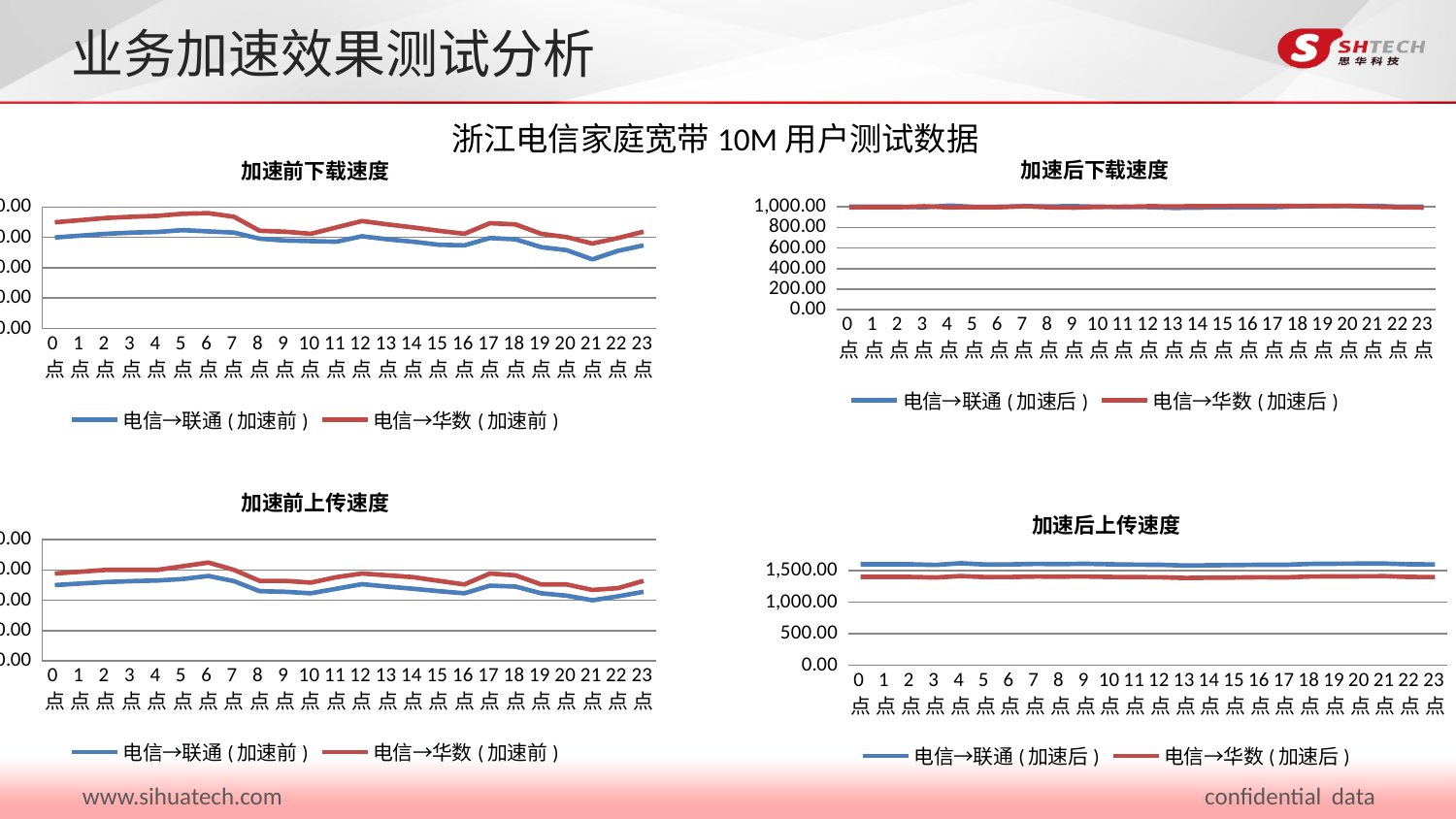

# 业务加速效果测试分析
浙江电信家庭宽带10M用户测试数据

### Chart: 加速前下载速度

| Category | 电信→联通(加速前) | 电信→华数(加速前) |
|---|---|---|
| 0点 | 300.0 | 350.0 |
| 1点 | 306.0 | 357.0 |
| 2点 | 312.0 | 364.0 |
| 3点 | 316.0 | 368.0 |
| 4点 | 318.0 | 371.0 |
| 5点 | 324.0 | 378.0 |
| 6点 | 320.0 | 380.0 |
| 7点 | 316.0 | 368.0 |
| 8点 | 296.0 | 322.0 |
| 9点 | 290.0 | 319.0 |
| 10点 | 288.0 | 312.0 |
| 11点 | 286.0 | 333.0 |
| 12点 | 304.0 | 354.0 |
| 13点 | 294.0 | 343.0 |
| 14点 | 286.0 | 333.0 |
| 15点 | 276.0 | 322.0 |
| 16点 | 274.0 | 312.0 |
| 17点 | 298.0 | 347.0 |
| 18点 | 294.0 | 343.0 |
| 19点 | 268.0 | 312.0 |
| 20点 | 258.0 | 301.0 |
| 21点 | 228.0 | 280.0 |
| 22点 | 256.0 | 298.0 |
| 23点 | 274.0 | 319.0 |

### Chart: 加速后下载速度

| Category | 电信→联通(加速后) | 电信→华数(加速后) |
|---|---|---|
| 0点 | 1001.0 | 994.0 |
| 1点 | 1001.0 | 997.0 |
| 2点 | 1001.0 | 996.0 |
| 3点 | 995.0 | 1005.0 |
| 4点 | 1012.0 | 994.0 |
| 5点 | 999.0 | 997.0 |
| 6点 | 1000.0 | 996.0 |
| 7点 | 1005.0 | 1005.0 |
| 8点 | 1004.0 | 995.0 |
| 9点 | 1006.0 | 992.0 |
| 10点 | 1001.0 | 999.0 |
| 11点 | 998.0 | 1000.0 |
| 12点 | 997.0 | 1005.0 |
| 13点 | 989.0 | 1004.0 |
| 14点 | 992.0 | 1006.0 |
| 15点 | 994.0 | 1007.0 |
| 16点 | 997.0 | 1008.0 |
| 17点 | 996.0 | 1009.0 |
| 18点 | 1005.0 | 1007.0 |
| 19点 | 1007.0 | 1008.0 |
| 20点 | 1008.0 | 1009.0 |
| 21点 | 1009.0 | 1001.0 |
| 22点 | 1001.0 | 996.0 |
| 23点 | 1000.0 | 992.0 |

### Chart: 加速前上传速度

| Category | 电信→联通(加速前) | 电信→华数(加速前) |
|---|---|---|
| 0点 | 250.0 | 288.0 |
| 1点 | 255.0 | 294.0 |
| 2点 | 260.0 | 300.0 |
| 3点 | 263.0 | 300.0 |
| 4点 | 265.0 | 300.0 |
| 5点 | 270.0 | 312.0 |
| 6点 | 280.0 | 324.0 |
| 7点 | 263.0 | 300.0 |
| 8点 | 230.0 | 264.0 |
| 9点 | 228.0 | 264.0 |
| 10点 | 223.0 | 258.0 |
| 11点 | 238.0 | 276.0 |
| 12点 | 253.0 | 288.0 |
| 13点 | 245.0 | 282.0 |
| 14点 | 238.0 | 276.0 |
| 15点 | 230.0 | 264.0 |
| 16点 | 223.0 | 252.0 |
| 17点 | 248.0 | 288.0 |
| 18点 | 245.0 | 282.0 |
| 19点 | 223.0 | 252.0 |
| 20点 | 215.0 | 252.0 |
| 21点 | 200.0 | 234.0 |
| 22点 | 213.0 | 240.0 |
| 23点 | 228.0 | 264.0 |

### Chart: 加速后上传速度

| Category | 电信→联通(加速后) | 电信→华数(加速后) |
|---|---|---|
| 0点 | 1602.0 | 1401.0 |
| 1点 | 1602.0 | 1401.0 |
| 2点 | 1602.0 | 1401.0 |
| 3点 | 1592.0 | 1393.0 |
| 4点 | 1618.0 | 1415.0 |
| 5点 | 1598.0 | 1399.0 |
| 6点 | 1600.0 | 1400.0 |
| 7点 | 1608.0 | 1407.0 |
| 8点 | 1606.0 | 1406.0 |
| 9点 | 1610.0 | 1408.0 |
| 10点 | 1602.0 | 1401.0 |
| 11点 | 1597.0 | 1397.0 |
| 12点 | 1595.0 | 1396.0 |
| 13点 | 1582.0 | 1385.0 |
| 14点 | 1587.0 | 1389.0 |
| 15点 | 1590.0 | 1392.0 |
| 16点 | 1595.0 | 1396.0 |
| 17点 | 1594.0 | 1394.0 |
| 18点 | 1608.0 | 1407.0 |
| 19点 | 1611.0 | 1410.0 |
| 20点 | 1613.0 | 1411.0 |
| 21点 | 1614.0 | 1413.0 |
| 22点 | 1602.0 | 1401.0 |
| 23点 | 1600.0 | 1400.0 |